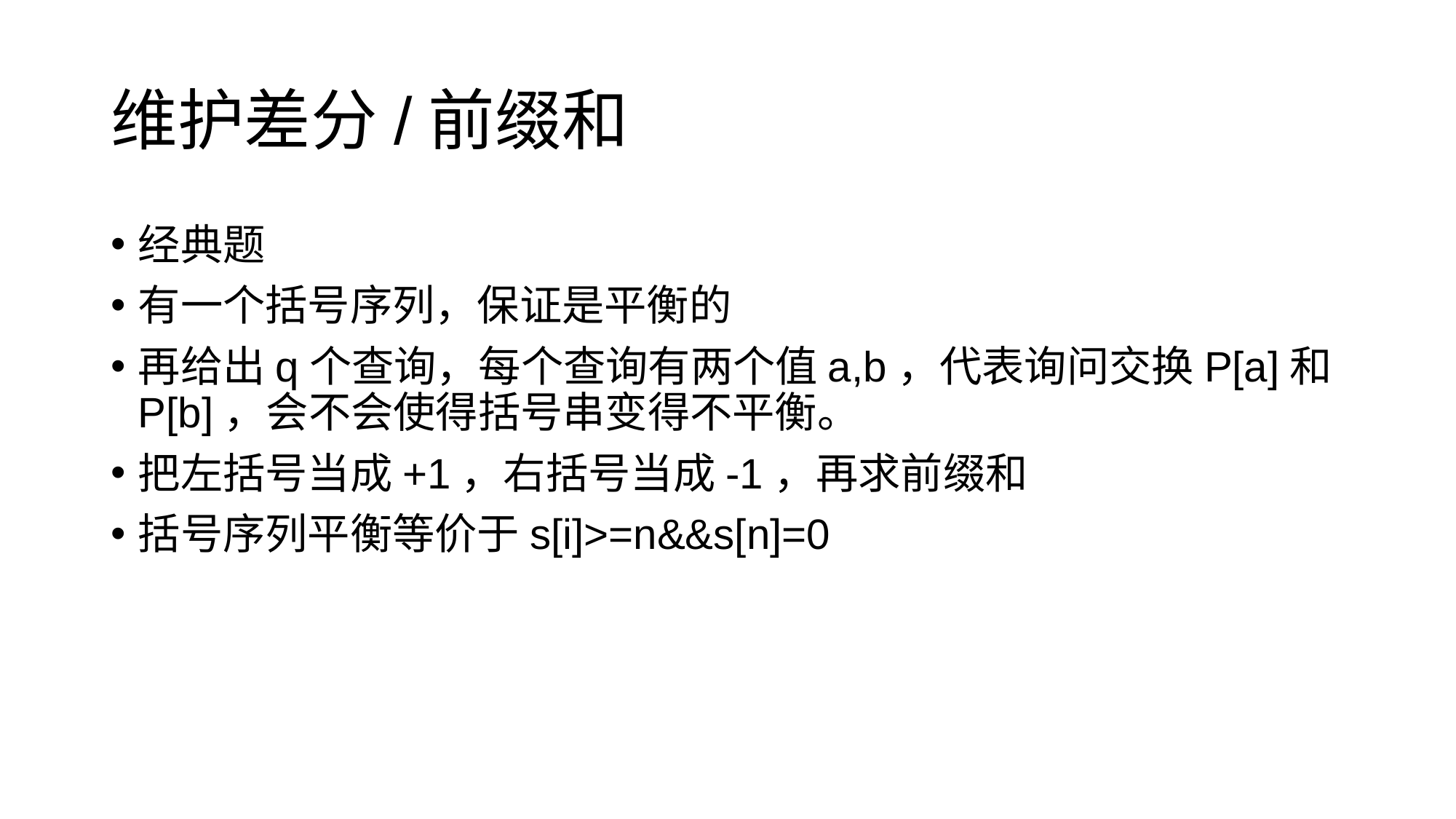

# 维护差分/前缀和
经典题
有一个括号序列，保证是平衡的
再给出q个查询，每个查询有两个值a,b，代表询问交换P[a]和P[b]，会不会使得括号串变得不平衡。
把左括号当成+1，右括号当成-1，再求前缀和
括号序列平衡等价于s[i]>=n&&s[n]=0